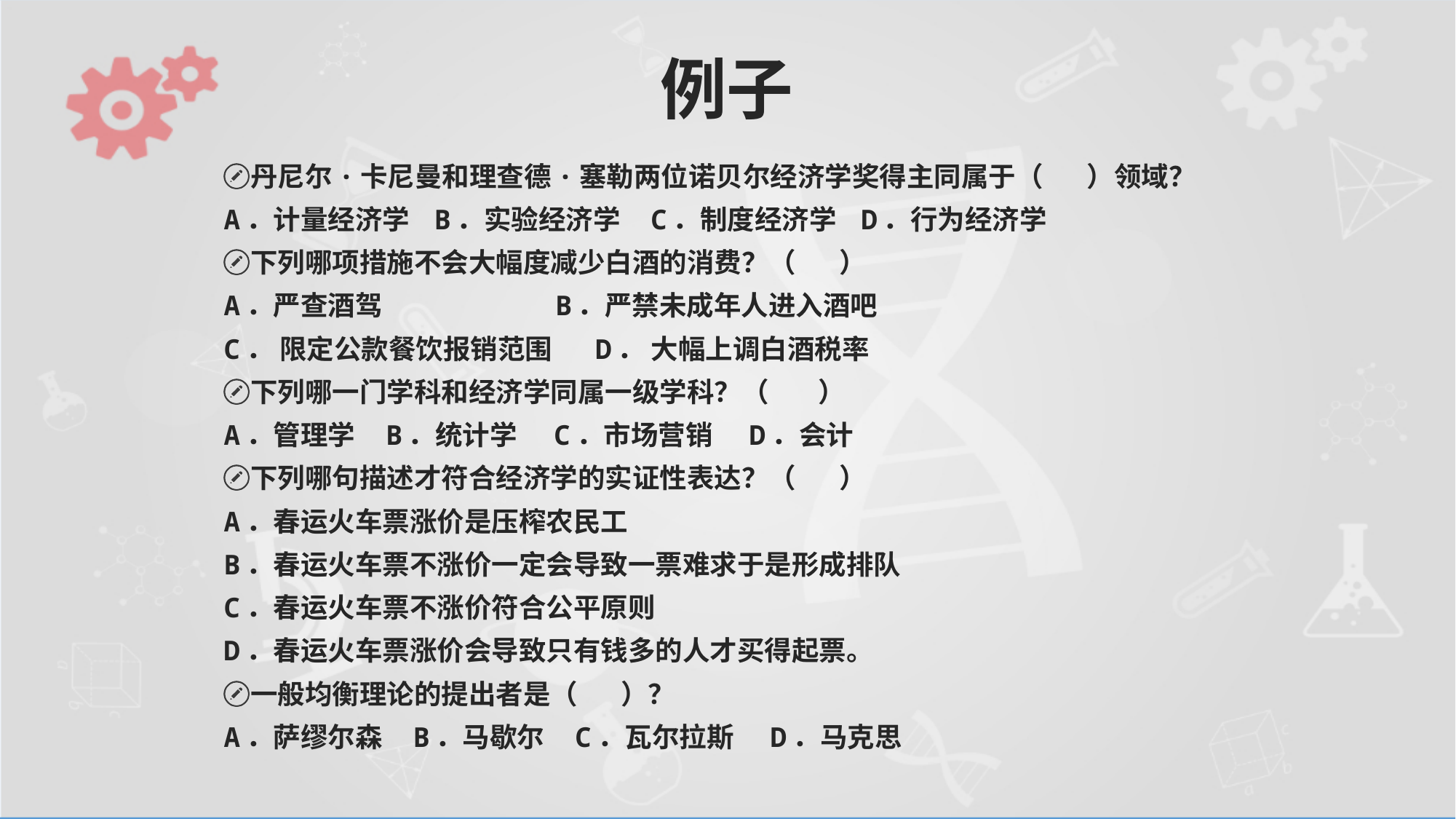

# 例子
丹尼尔·卡尼曼和理查德·塞勒两位诺贝尔经济学奖得主同属于（       ）领域？
A．计量经济学   B．实验经济学    C．制度经济学   D．行为经济学
下列哪项措施不会大幅度减少白酒的消费？（       ）
A．严查酒驾                           B．严禁未成年人进入酒吧
C． 限定公款餐饮报销范围      D． 大幅上调白酒税率
下列哪一门学科和经济学同属一级学科？（        ）
A．管理学    B．统计学     C．市场营销     D．会计
下列哪句描述才符合经济学的实证性表达？（       ）
A．春运火车票涨价是压榨农民工
B．春运火车票不涨价一定会导致一票难求于是形成排队
C．春运火车票不涨价符合公平原则
D．春运火车票涨价会导致只有钱多的人才买得起票。
一般均衡理论的提出者是（       ）？
A．萨缪尔森    B．马歇尔    C．瓦尔拉斯     D．马克思